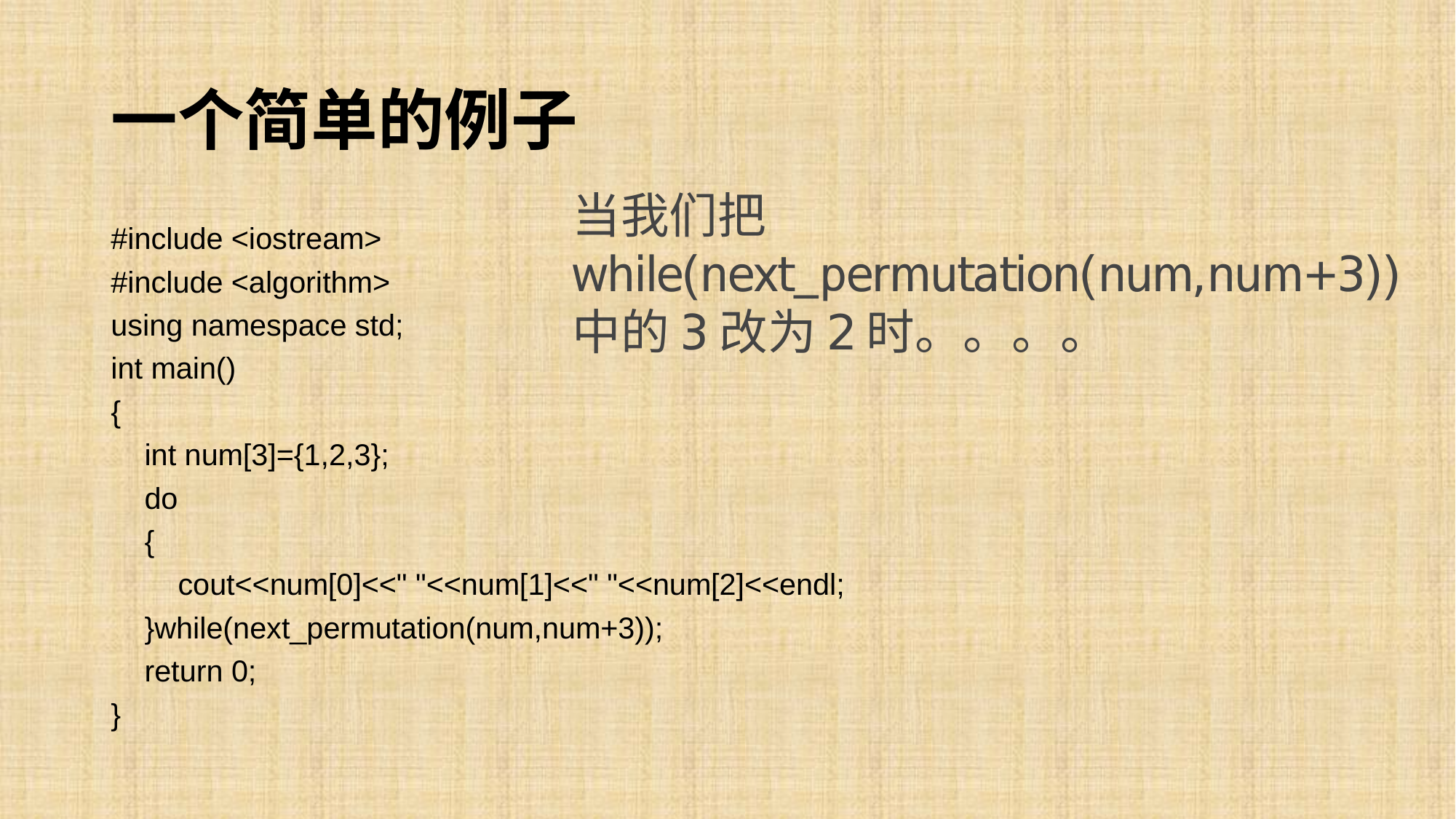

# 一个简单的例子
当我们把while(next_permutation(num,num+3))中的3改为2时。。。。
#include <iostream>
#include <algorithm>
using namespace std;
int main()
{
    int num[3]={1,2,3};
    do
    {
        cout<<num[0]<<" "<<num[1]<<" "<<num[2]<<endl;
    }while(next_permutation(num,num+3));
    return 0;
}